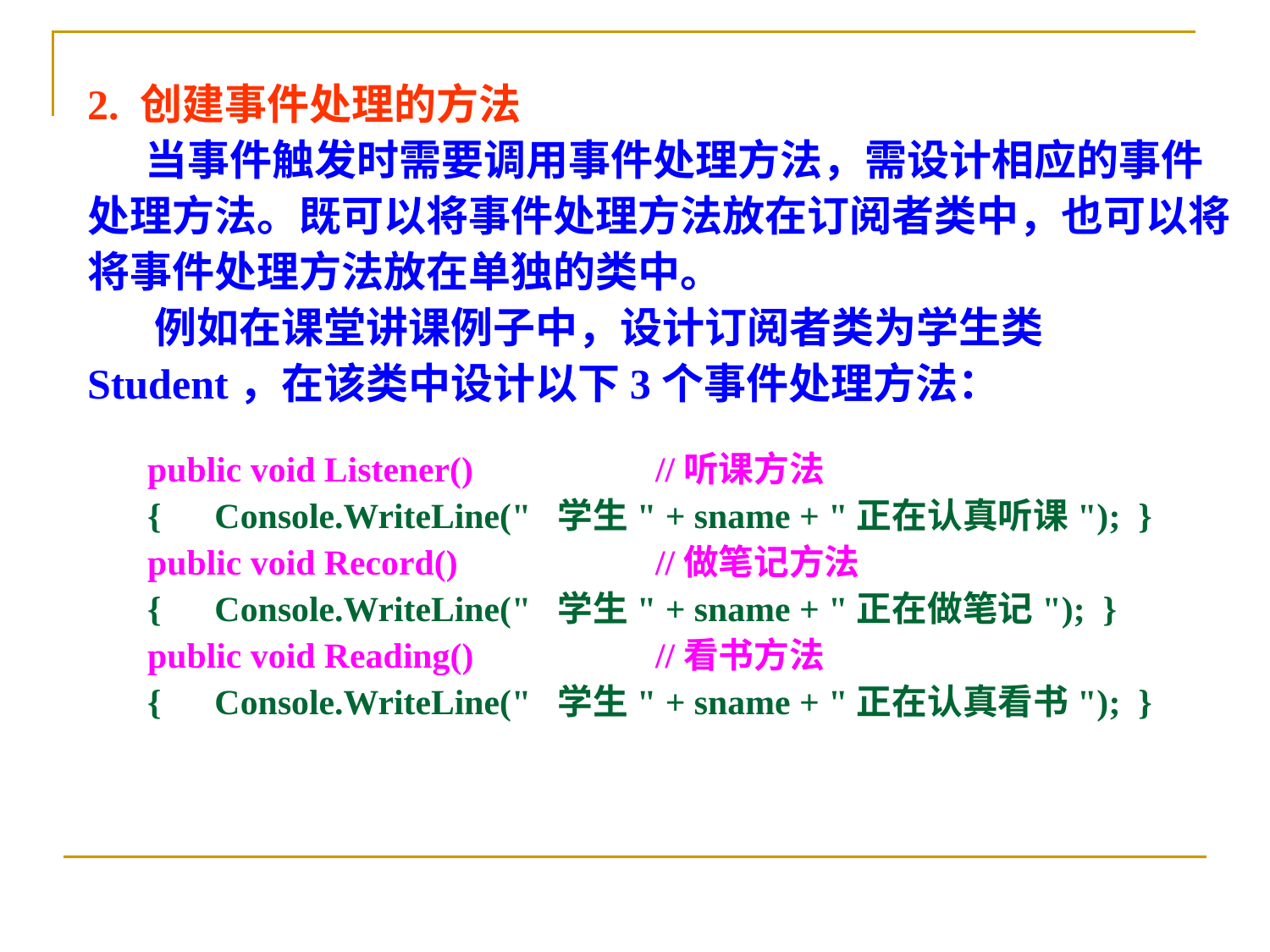

2. 创建事件处理的方法
       当事件触发时需要调用事件处理方法，需设计相应的事件处理方法。既可以将事件处理方法放在订阅者类中，也可以将将事件处理方法放在单独的类中。
      例如在课堂讲课例子中，设计订阅者类为学生类Student，在该类中设计以下3个事件处理方法：
public void Listener()		//听课方法
{      Console.WriteLine("  学生" + sname + "正在认真听课");  }
public void Record()		//做笔记方法
{      Console.WriteLine("  学生" + sname + "正在做笔记");  }
public void Reading()		//看书方法
{      Console.WriteLine("  学生" + sname + "正在认真看书");  }